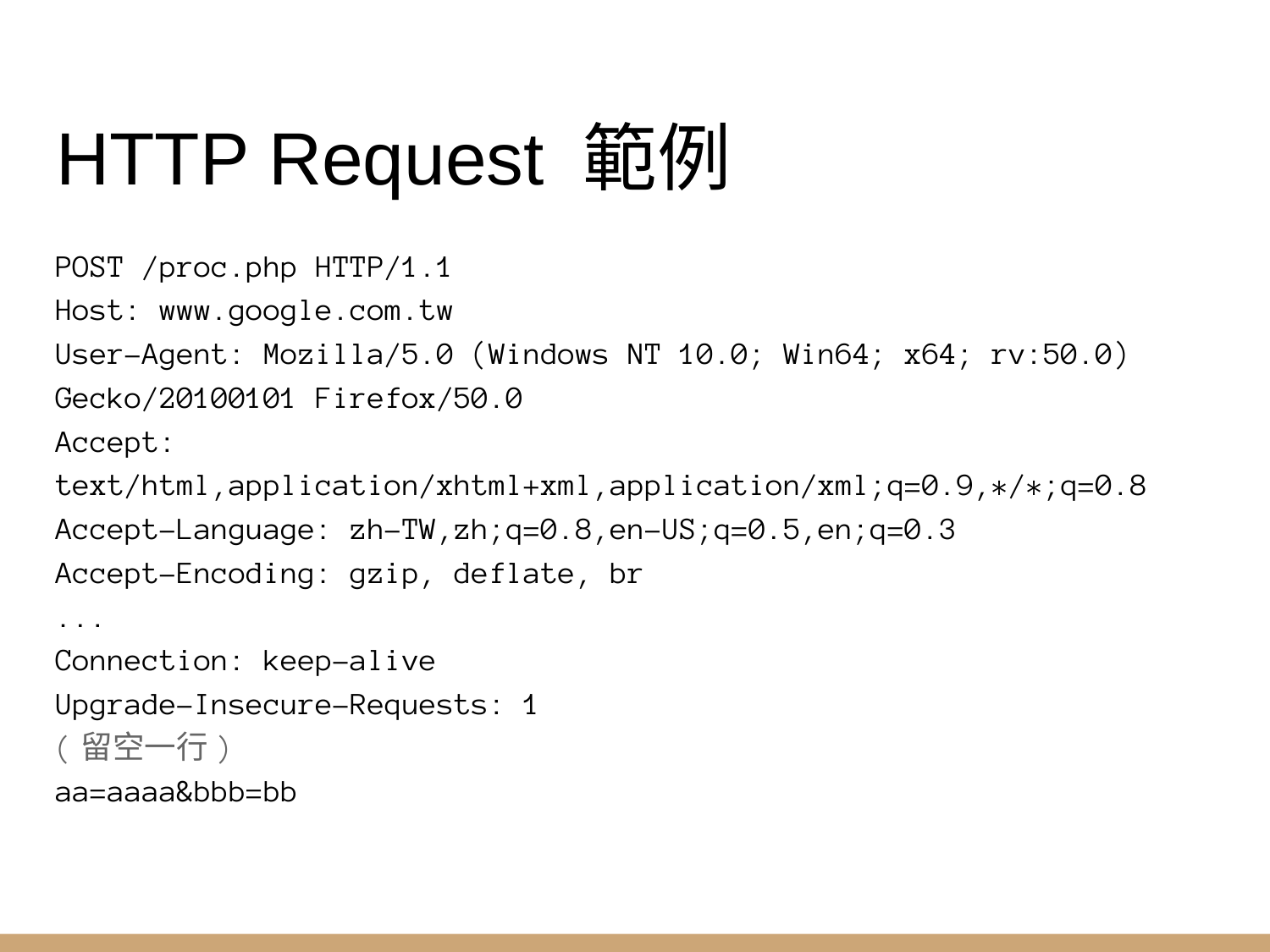

# HTTP Request 範例
POST /proc.php HTTP/1.1
Host: www.google.com.tw
User-Agent: Mozilla/5.0 (Windows NT 10.0; Win64; x64; rv:50.0) Gecko/20100101 Firefox/50.0
Accept: text/html,application/xhtml+xml,application/xml;q=0.9,*/*;q=0.8
Accept-Language: zh-TW,zh;q=0.8,en-US;q=0.5,en;q=0.3
Accept-Encoding: gzip, deflate, br
...
Connection: keep-alive
Upgrade-Insecure-Requests: 1
(留空一行)
aa=aaaa&bbb=bb